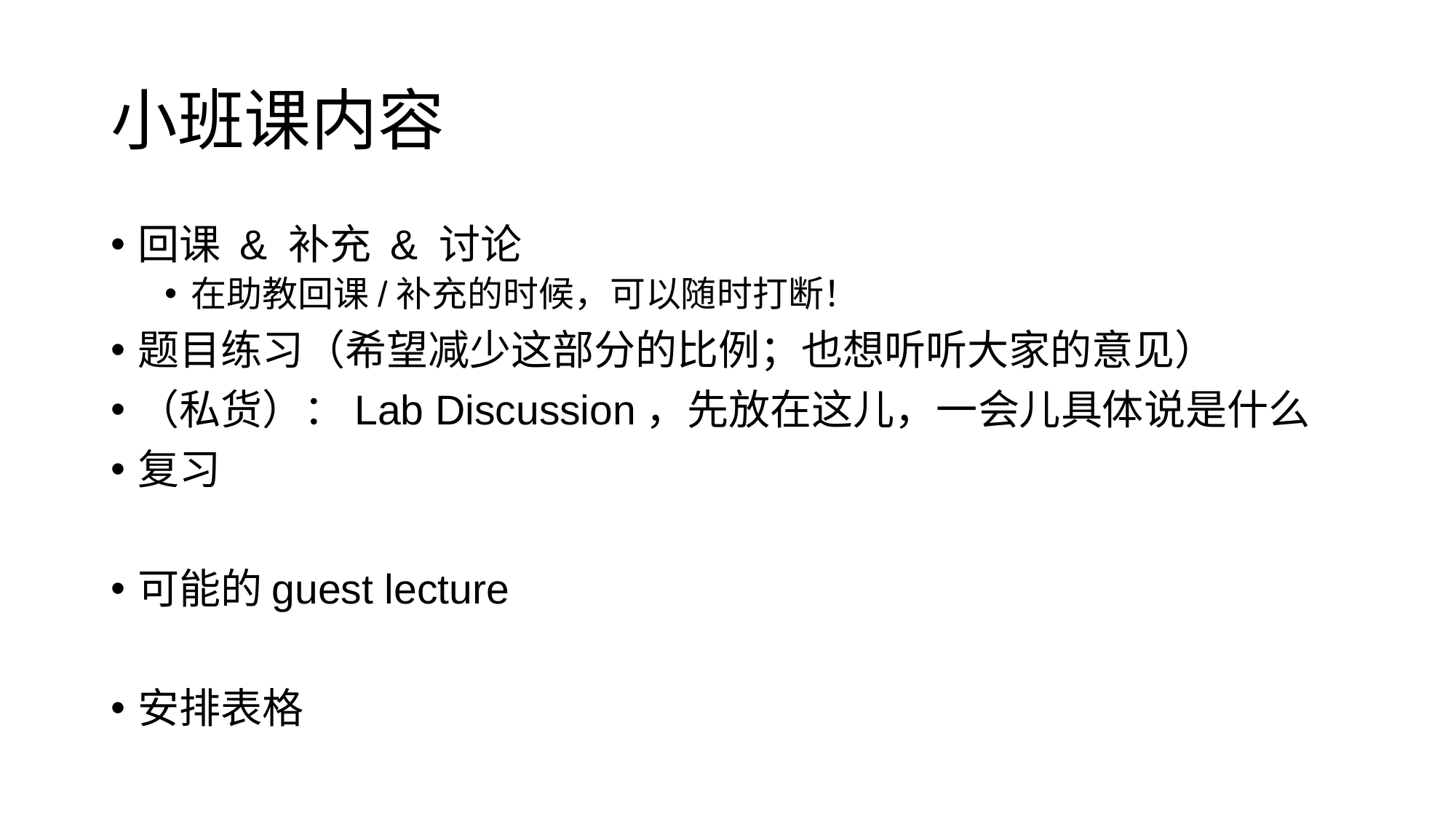

# 小班课内容
回课 & 补充 & 讨论
在助教回课/补充的时候，可以随时打断！
题目练习（希望减少这部分的比例；也想听听大家的意见）
（私货）：Lab Discussion，先放在这儿，一会儿具体说是什么
复习

可能的guest lecture

安排表格